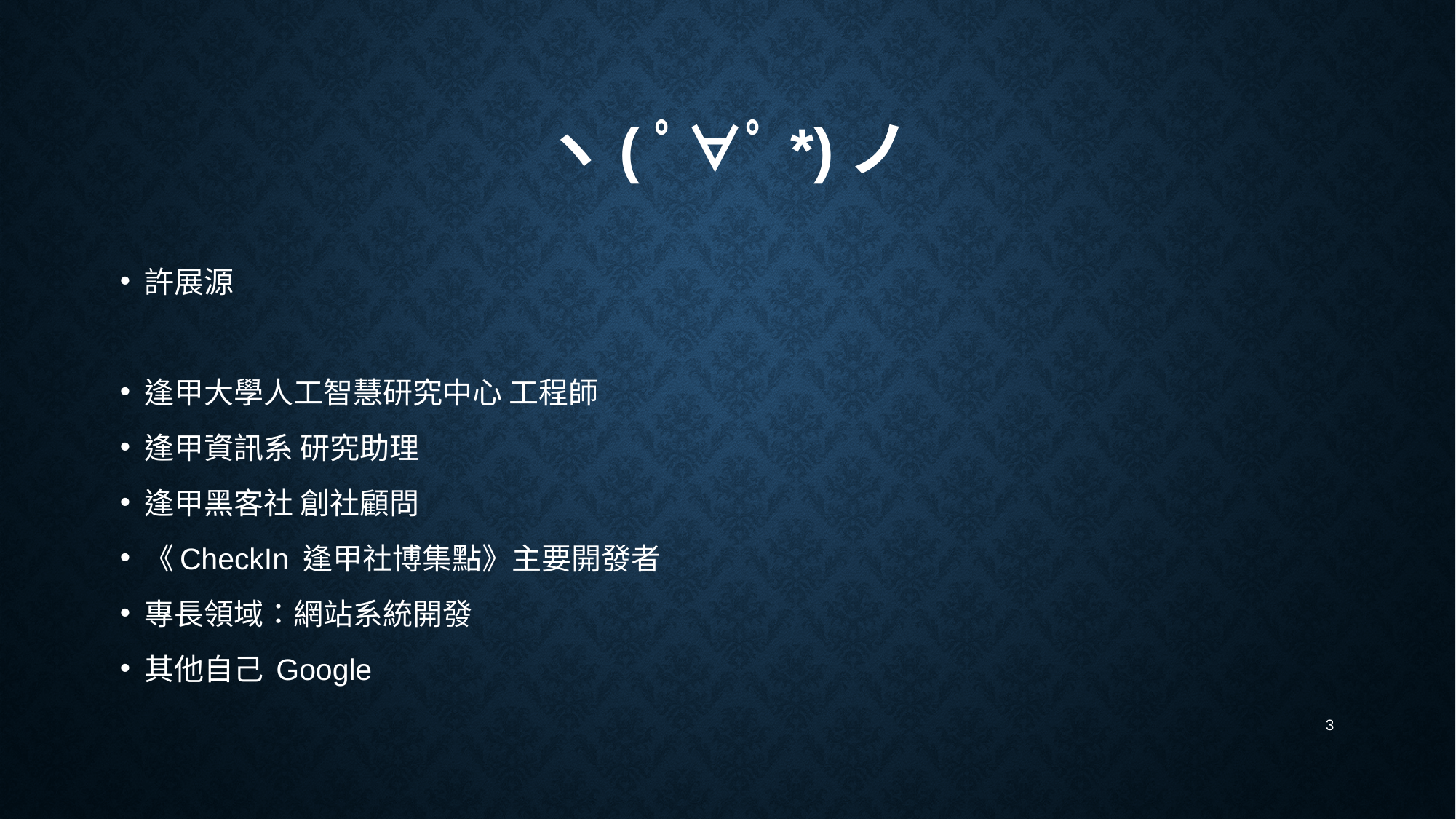

# ヽ(ﾟ∀ﾟ*)ノ
許展源

逢甲大學人工智慧研究中心 工程師
逢甲資訊系 研究助理
逢甲黑客社 創社顧問
《CheckIn 逢甲社博集點》主要開發者
專長領域：網站系統開發
其他自己 Google
3